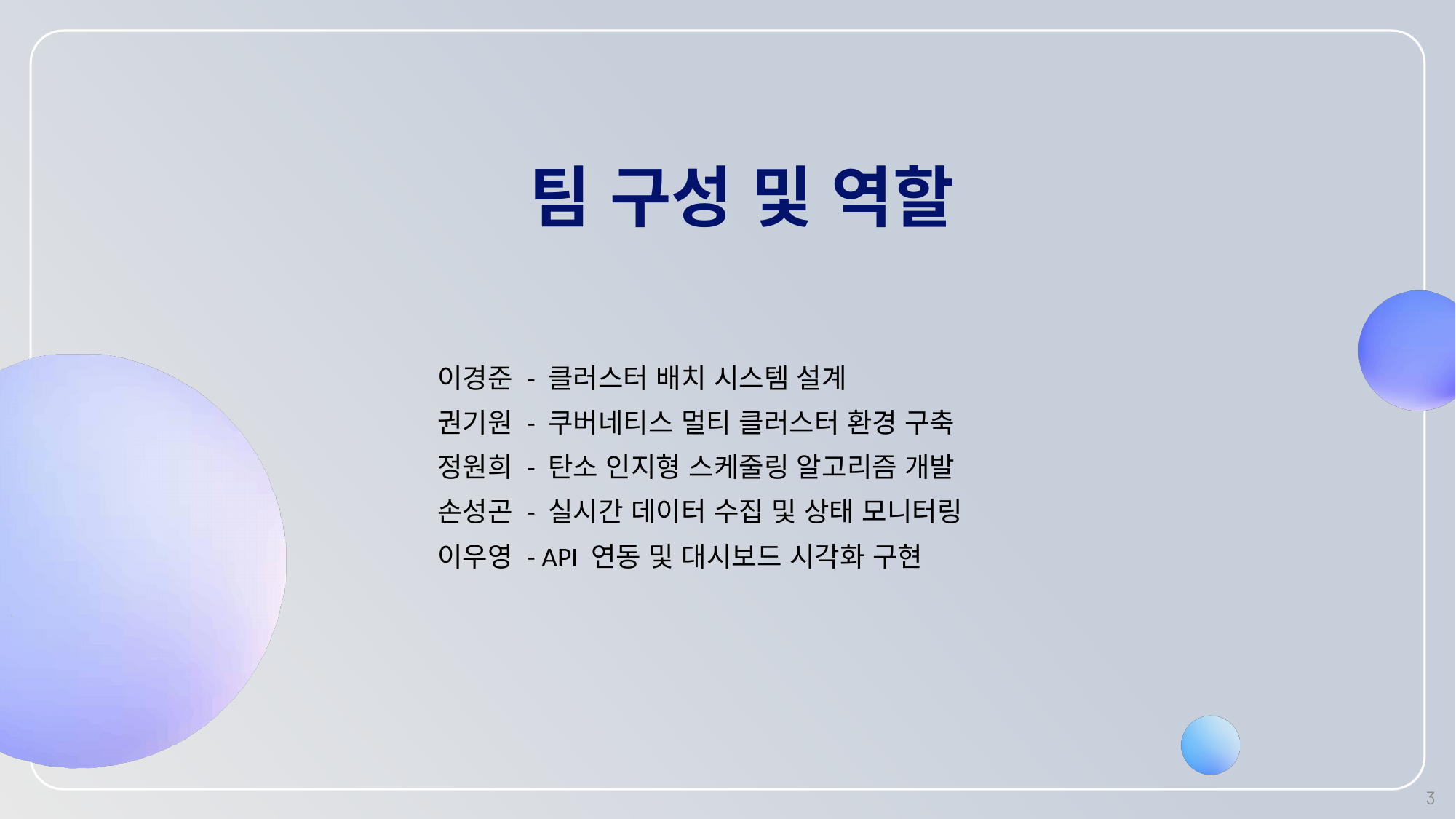

# 팀 구성 및 역할
이경준 - 클러스터 배치 시스템 설계
권기원 - 쿠버네티스 멀티 클러스터 환경 구축
정원희 - 탄소 인지형 스케줄링 알고리즘 개발
손성곤 - 실시간 데이터 수집 및 상태 모니터링
이우영 - API 연동 및 대시보드 시각화 구현
3